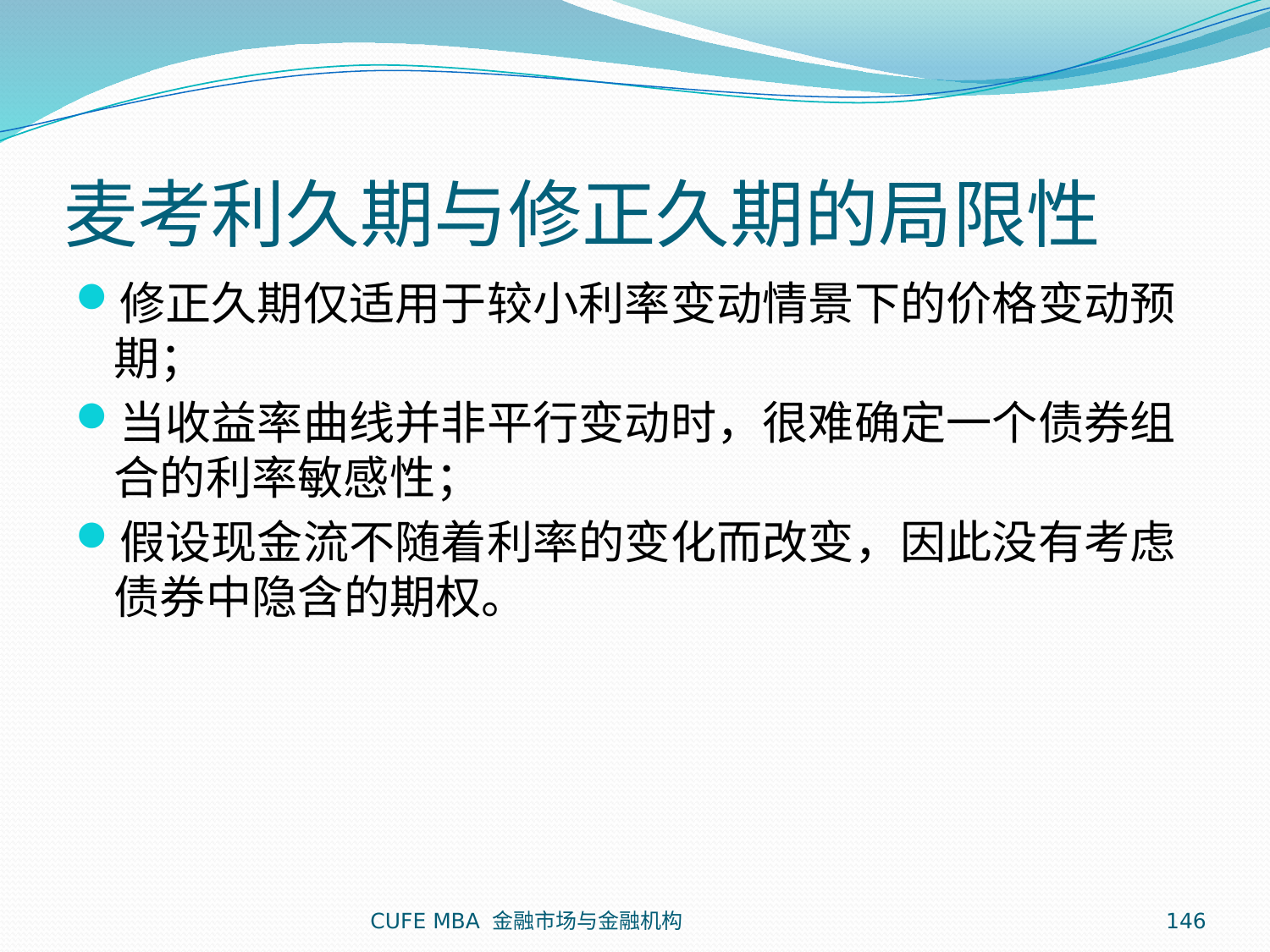

# 麦考利久期与修正久期的局限性
修正久期仅适用于较小利率变动情景下的价格变动预期；
当收益率曲线并非平行变动时，很难确定一个债券组合的利率敏感性；
假设现金流不随着利率的变化而改变，因此没有考虑债券中隐含的期权。
CUFE MBA 金融市场与金融机构
146